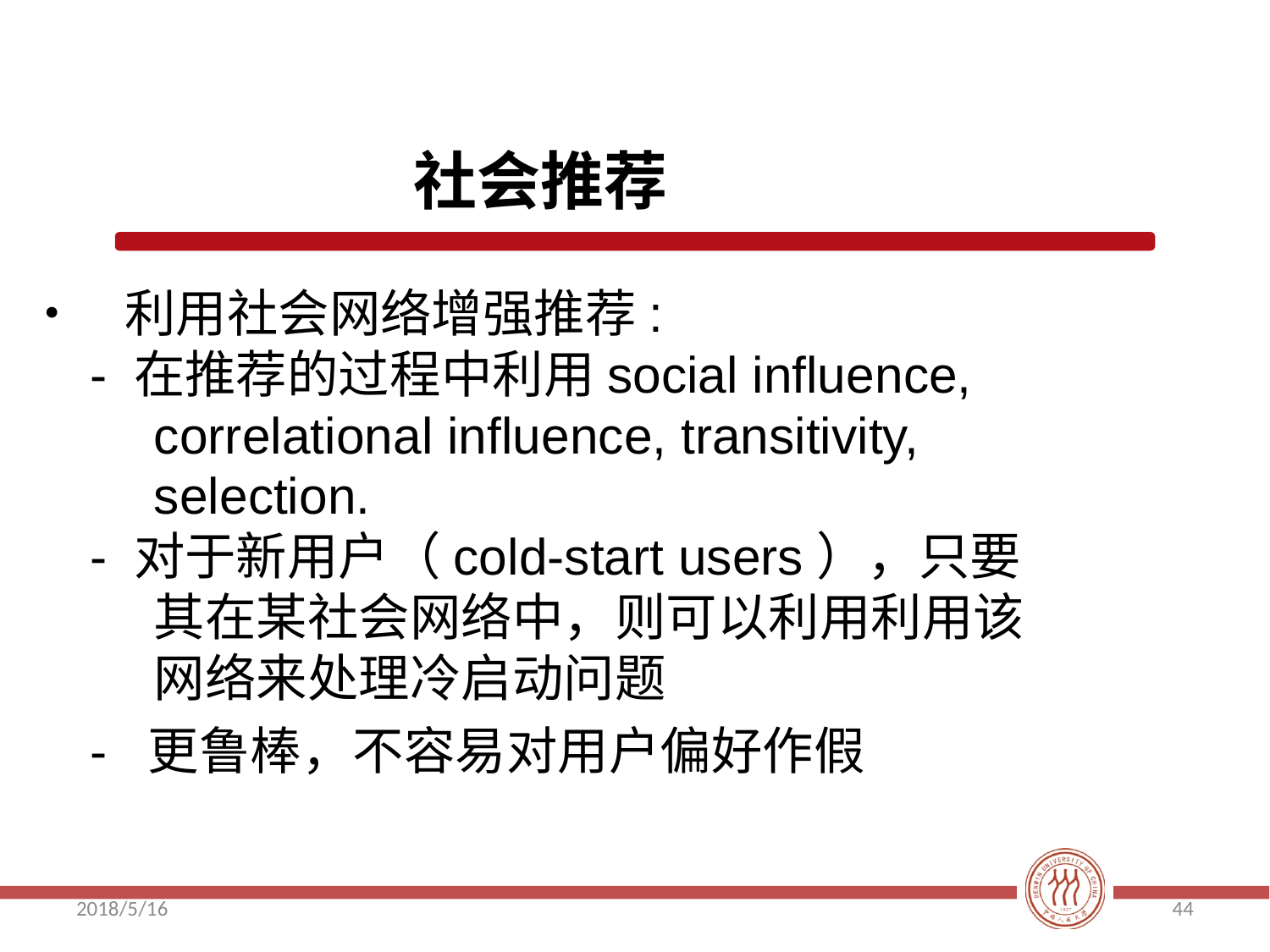

社会推荐

•   利用社会网络增强推荐:
		- 在推荐的过程中利用social influence,
			correlational influence, transitivity,
			selection.
		- 对于新用户（cold-start users），只要
			其在某社会网络中，则可以利用利用该
			网络来处理冷启动问题

		-  更鲁棒，不容易对用户偏好作假

2018/5/16
44